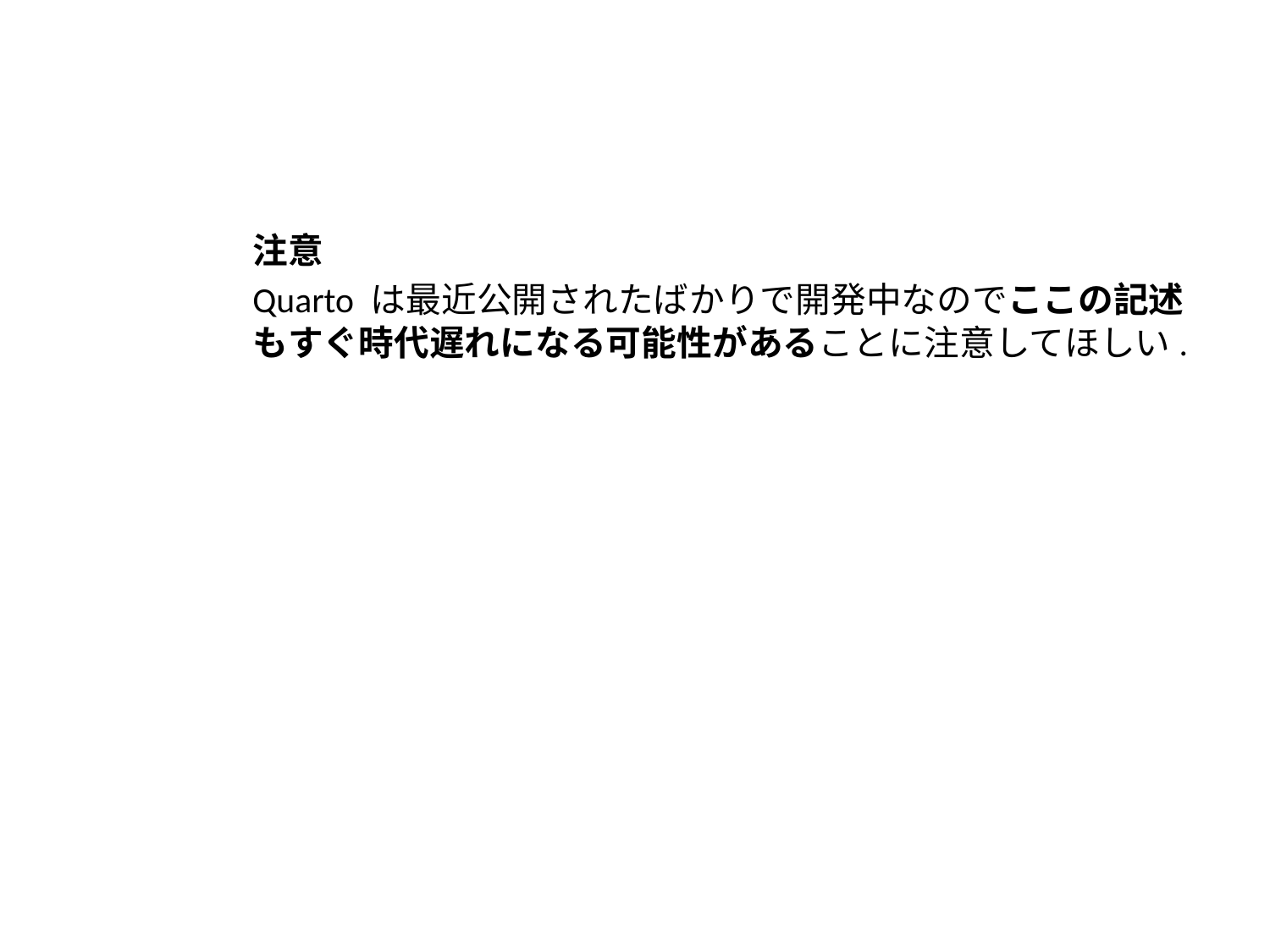

注意
Quarto は最近公開されたばかりで開発中なのでここの記述もすぐ時代遅れになる可能性があることに注意してほしい.